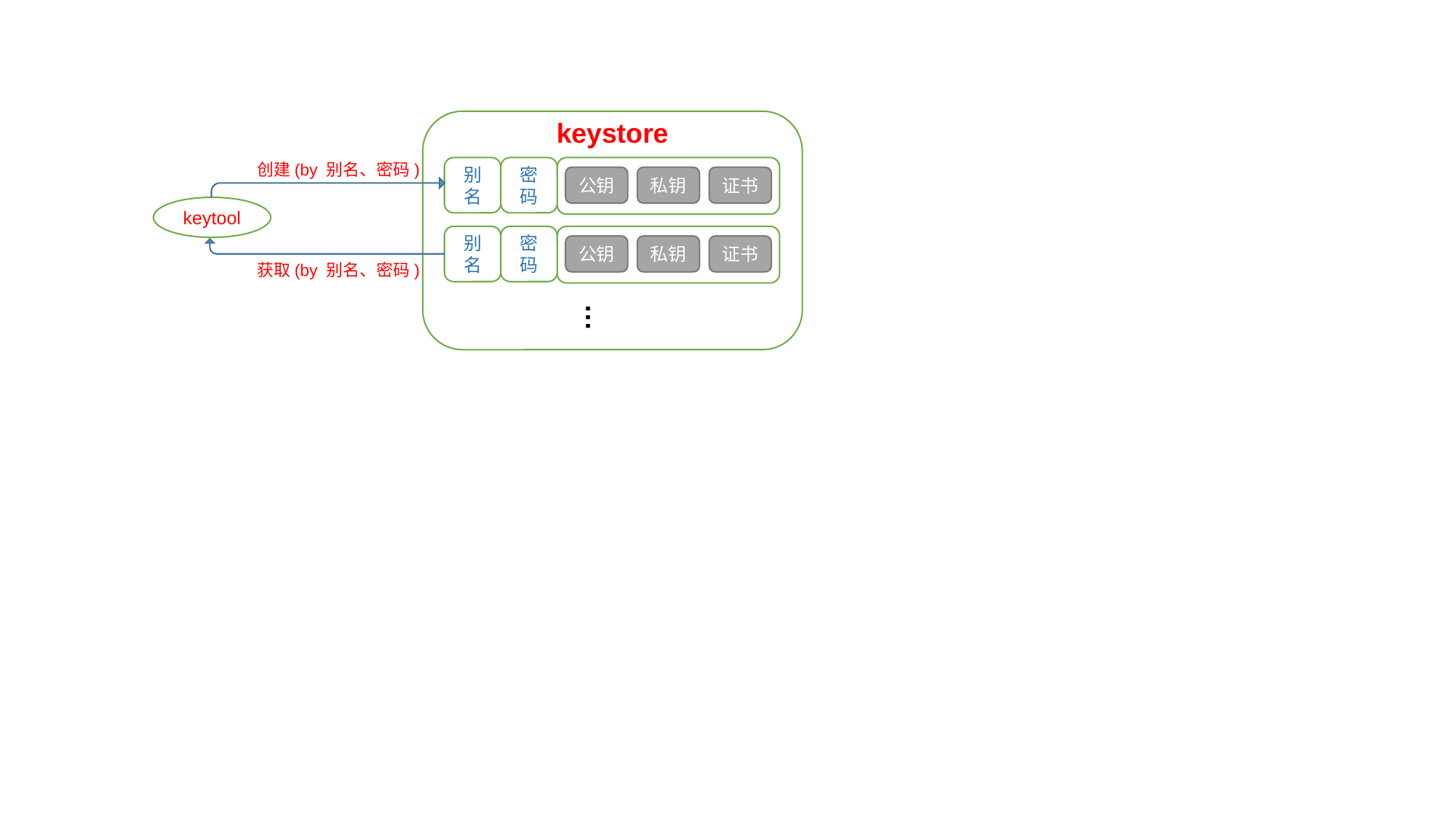

keystore

创建(by 别名、密码)
别名
密码

公钥
私钥
证书

keytool
别名
密码

公钥
私钥
证书
获取(by 别名、密码)
…